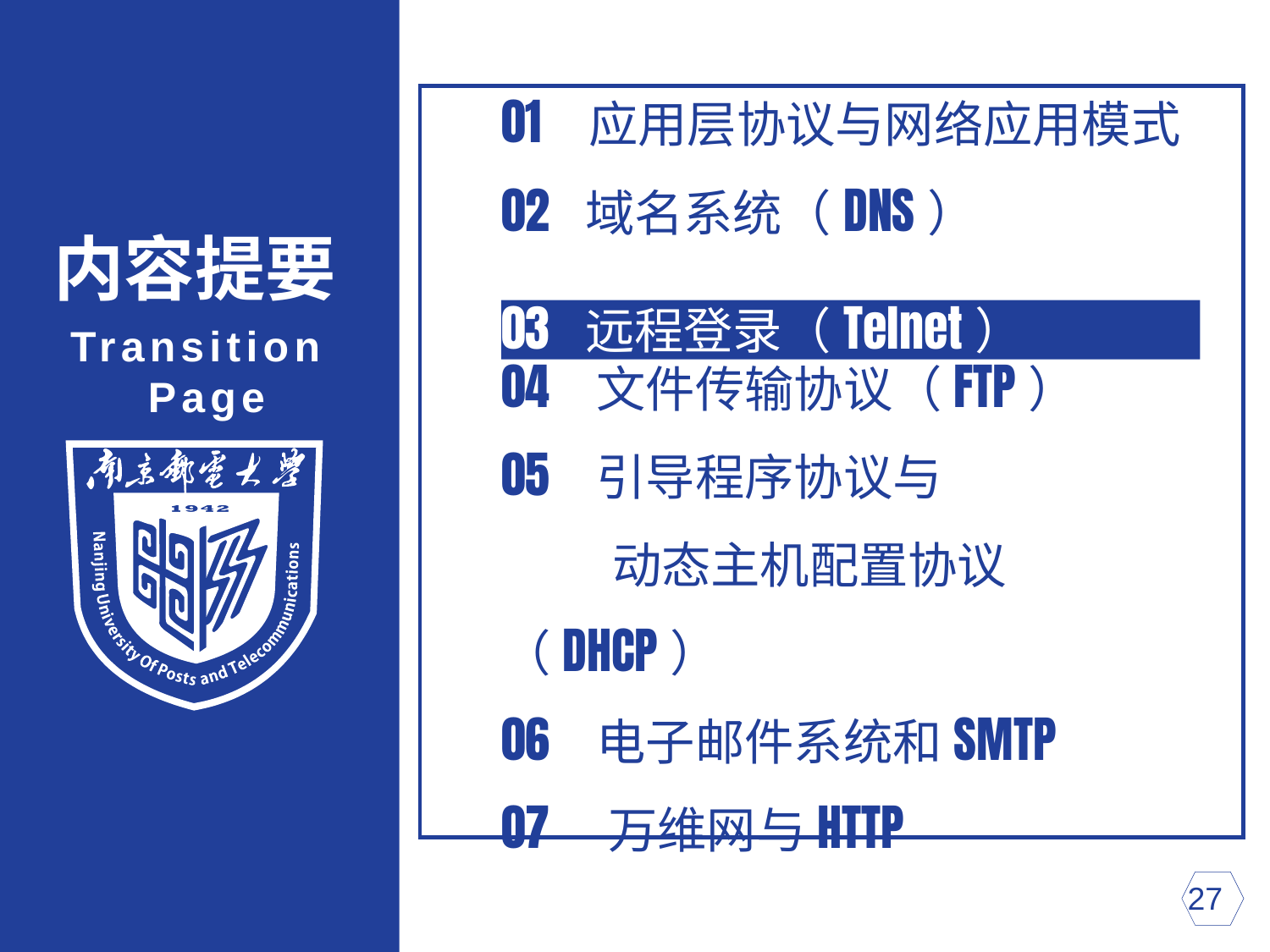

01   应用层协议与网络应用模式
02  域名系统（DNS）

04   文件传输协议（FTP）
05   引导程序协议与
         动态主机配置协议（DHCP）
06   电子邮件系统和SMTP
07    万维网与HTTP
内容提要
03  远程登录（Telnet）
Transition  Page

 27